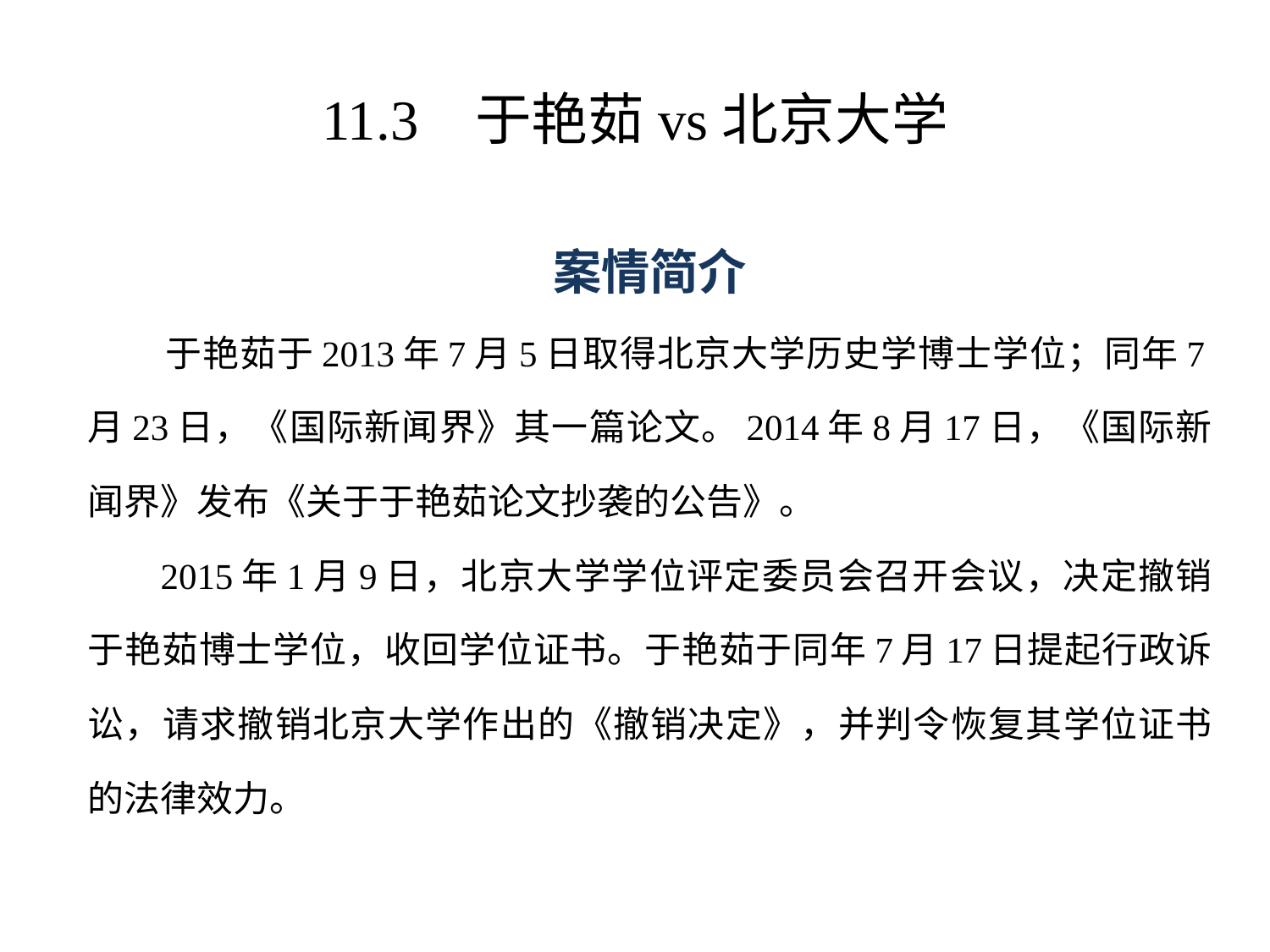

# 11.3   于艳茹vs北京大学
案情简介
   于艳茹于2013年7月5日取得北京大学历史学博士学位；同年7月23日，《国际新闻界》其一篇论文。2014年8月17日，《国际新闻界》发布《关于于艳茹论文抄袭的公告》。
   2015年1月9日，北京大学学位评定委员会召开会议，决定撤销于艳茹博士学位，收回学位证书。于艳茹于同年7月17日提起行政诉讼，请求撤销北京大学作出的《撤销决定》，并判令恢复其学位证书的法律效力。